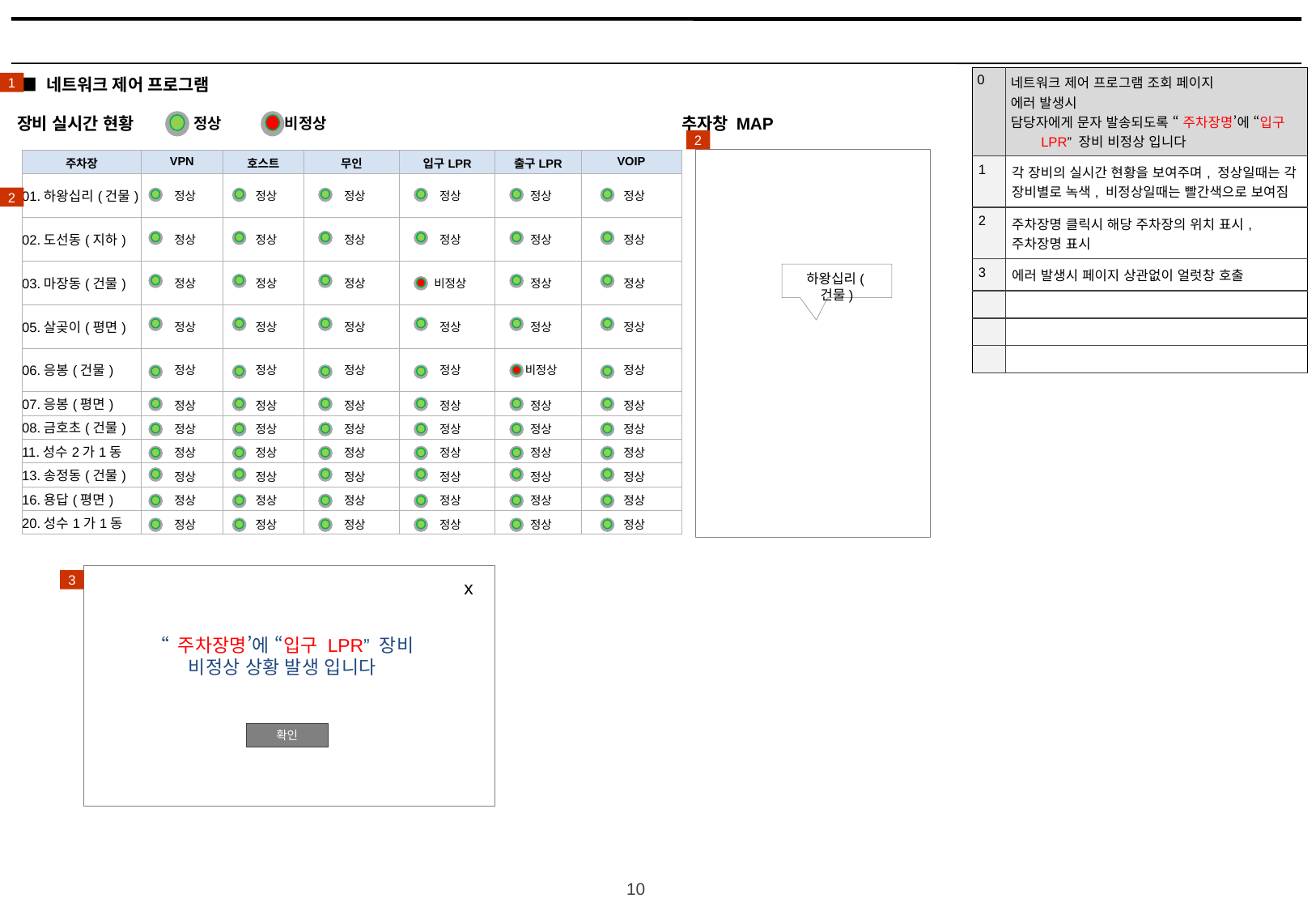

| 0 | 네트워크 제어 프로그램 조회 페이지 에러 발생시 담당자에게 문자 발송되도록 “ 주차장명’에 “입구 LPR” 장비 비정상 입니다 |
| --- | --- |
| 1 | 각 장비의 실시간 현황을 보여주며, 정상일때는 각 장비별로 녹색, 비정상일때는 빨간색으로 보여짐 |
| 2 | 주차장명 클릭시 해당 주차장의 위치 표시, 주차장명 표시 |
| 3 | 에러 발생시 페이지 상관없이 얼럿창 호출 |
|  |  |
|  |  |
|  |  |
■ 네트워크 제어 프로그램
1
장비 실시간 현황
추자창 MAP
정상
비정상

2

| 주차장 | VPN | 호스트 | 무인 | 입구LPR | 출구LPR | VOIP |
| --- | --- | --- | --- | --- | --- | --- |
| 01.하왕십리(건물) | 정상 | 정상 | 정상 | 정상 | 정상 | 정상 |
| 02.도선동(지하) | 정상 | 정상 | 정상 | 정상 | 정상 | 정상 |
| 03.마장동(건물) | 정상 | 정상 | 정상 | 비정상 | 정상 | 정상 |
| 05.살곶이(평면) | 정상 | 정상 | 정상 | 정상 | 정상 | 정상 |
| 06.응봉(건물) | 정상 | 정상 | 정상 | 정상 | 비정상 | 정상 |
| 07.응봉(평면) | 정상 | 정상 | 정상 | 정상 | 정상 | 정상 |
| 08.금호초(건물) | 정상 | 정상 | 정상 | 정상 | 정상 | 정상 |
| 11.성수2가1동 | 정상 | 정상 | 정상 | 정상 | 정상 | 정상 |
| 13.송정동(건물) | 정상 | 정상 | 정상 | 정상 | 정상 | 정상 |
| 16.용답(평면) | 정상 | 정상 | 정상 | 정상 | 정상 | 정상 |
| 20.성수1가1동 | 정상 | 정상 | 정상 | 정상 | 정상 | 정상 |
2

하왕십리(건물)

3
x
“ 주차장명’에 “입구 LPR” 장비 비정상 상황 발생 입니다
확인